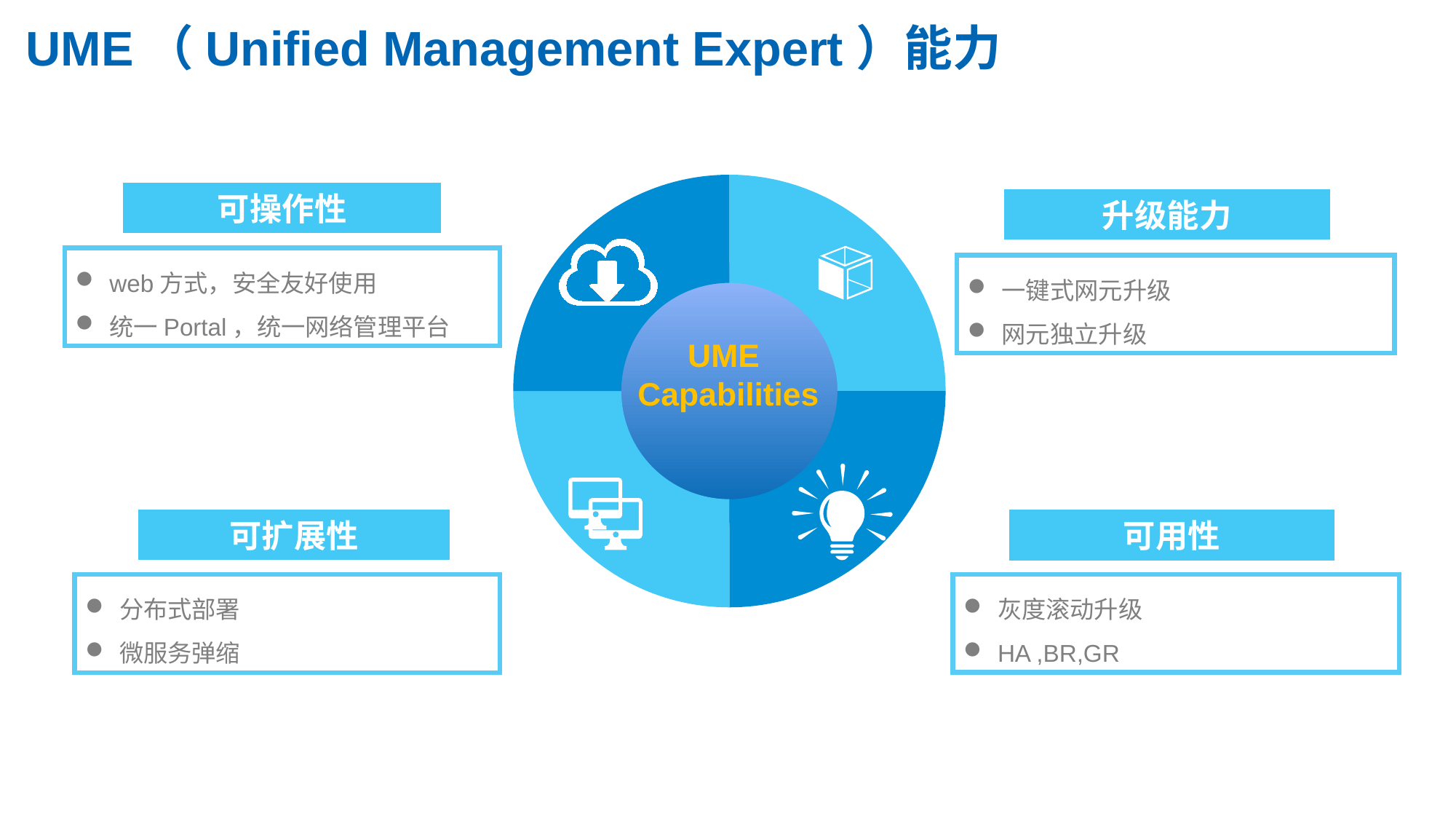

### Chart

| Category | Sales |
|---|---|
| 1st Qtr | 3.0 |
| 2nd Qtr | 3.0 |
| 3rd Qtr | 3.0 |
| 4th Qtr | 3.0 |
# UME（Unified Management Expert）能力
可操作性
升级能力

web方式，安全友好使用
统一Portal，统一网络管理平台
一键式网元升级
网元独立升级

UME
Capabilities

可扩展性
可用性
灰度滚动升级
HA ,BR,GR
分布式部署
微服务弹缩